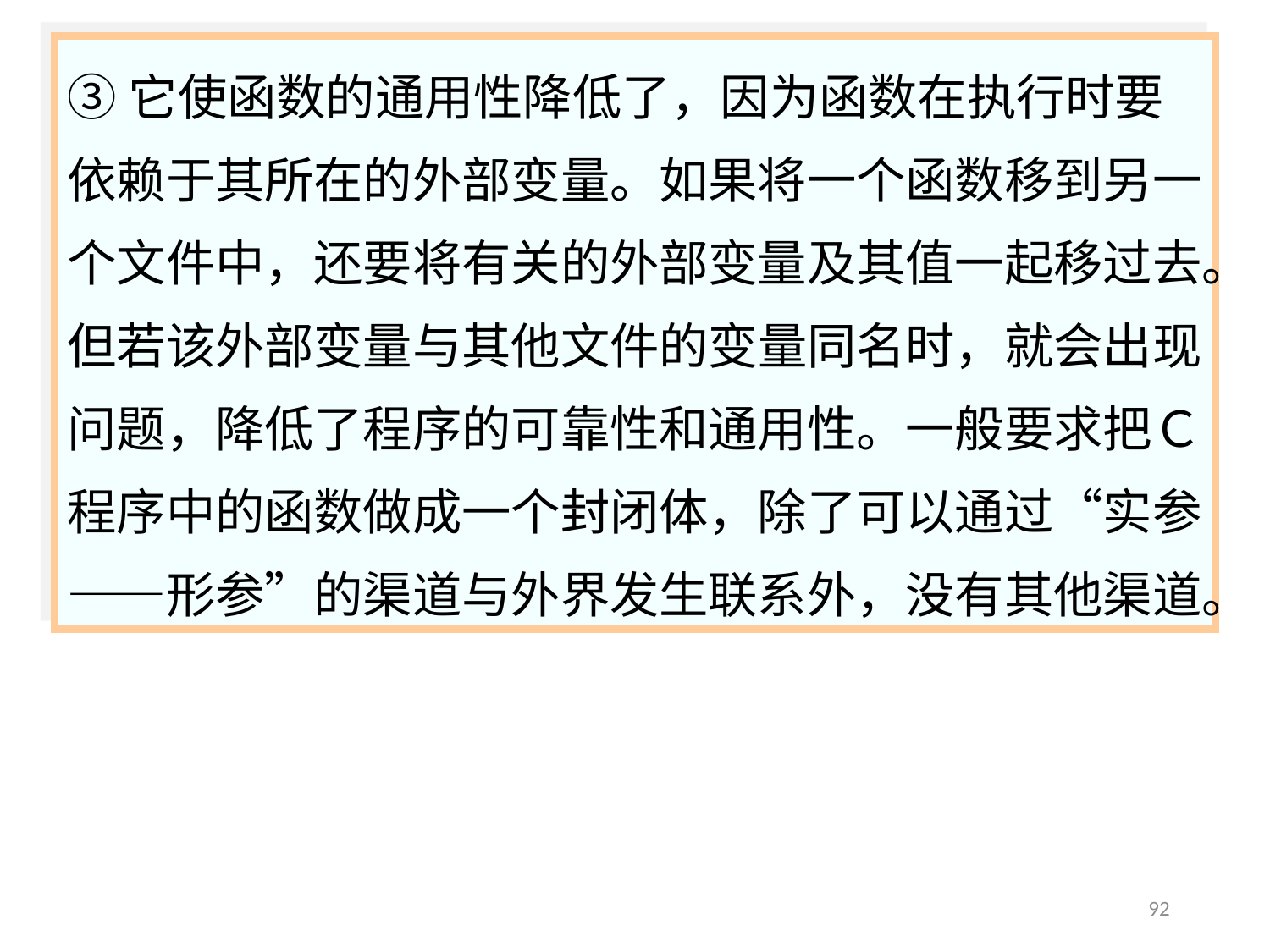

③它使函数的通用性降低了，因为函数在执行时要依赖于其所在的外部变量。如果将一个函数移到另一个文件中，还要将有关的外部变量及其值一起移过去。但若该外部变量与其他文件的变量同名时，就会出现问题，降低了程序的可靠性和通用性。一般要求把Ｃ程序中的函数做成一个封闭体，除了可以通过“实参——形参”的渠道与外界发生联系外，没有其他渠道。
92